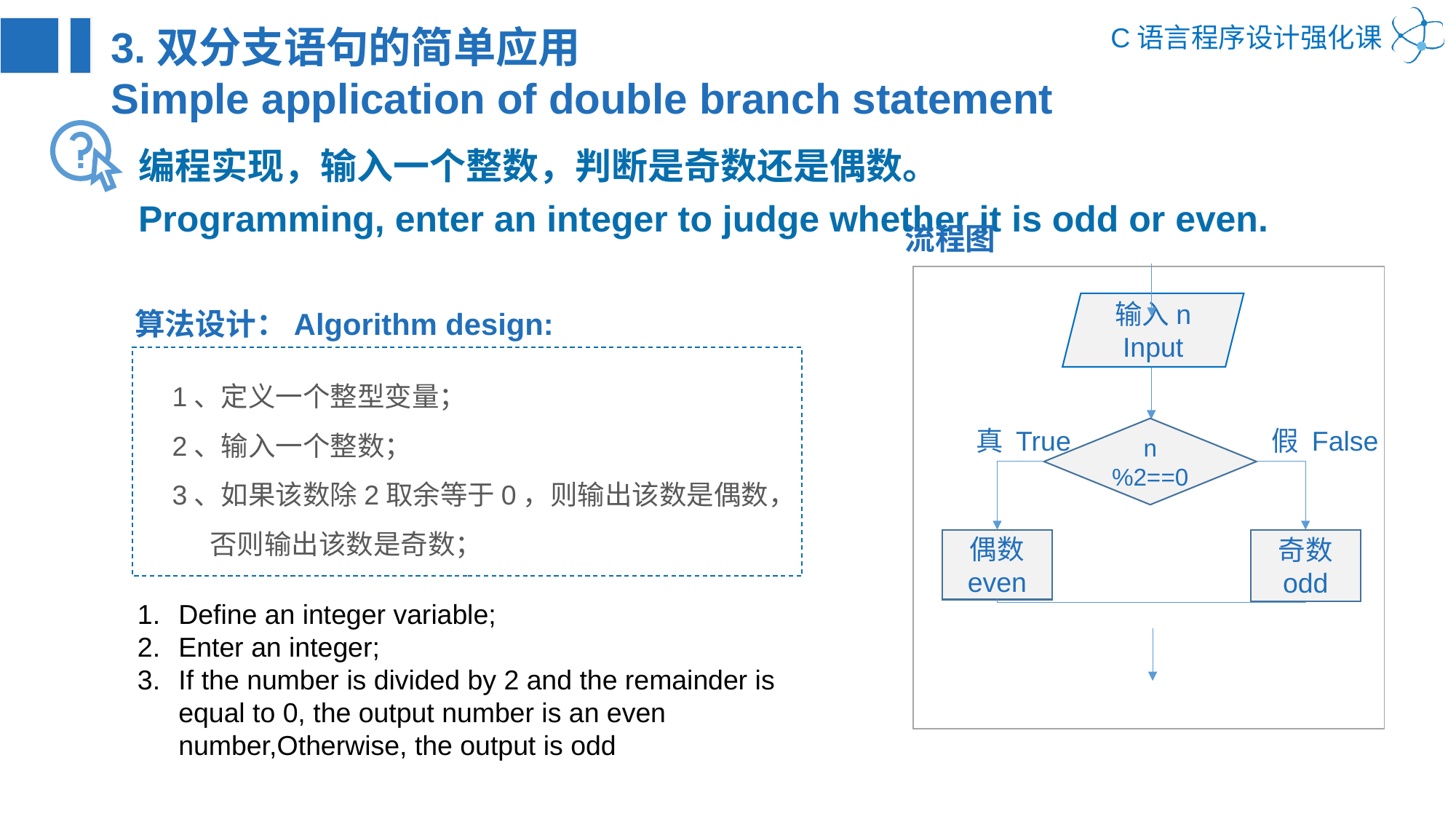

3.双分支语句的简单应用
Simple application of double branch statement

编程实现，输入一个整数，判断是奇数还是偶数。
Programming, enter an integer to judge whether it is odd or even.
流程图

算法设计：Algorithm design:
输入n
Input

1、定义一个整型变量；
2、输入一个整数；
3、如果该数除2取余等于0，则输出该数是偶数，
     否则输出该数是奇数；
真 True
n%2==0
假 False
奇数
odd
偶数
even
Define an integer variable;
Enter an integer;
If the number is divided by 2 and the remainder is equal to 0, the output number is an even number,Otherwise, the output is odd